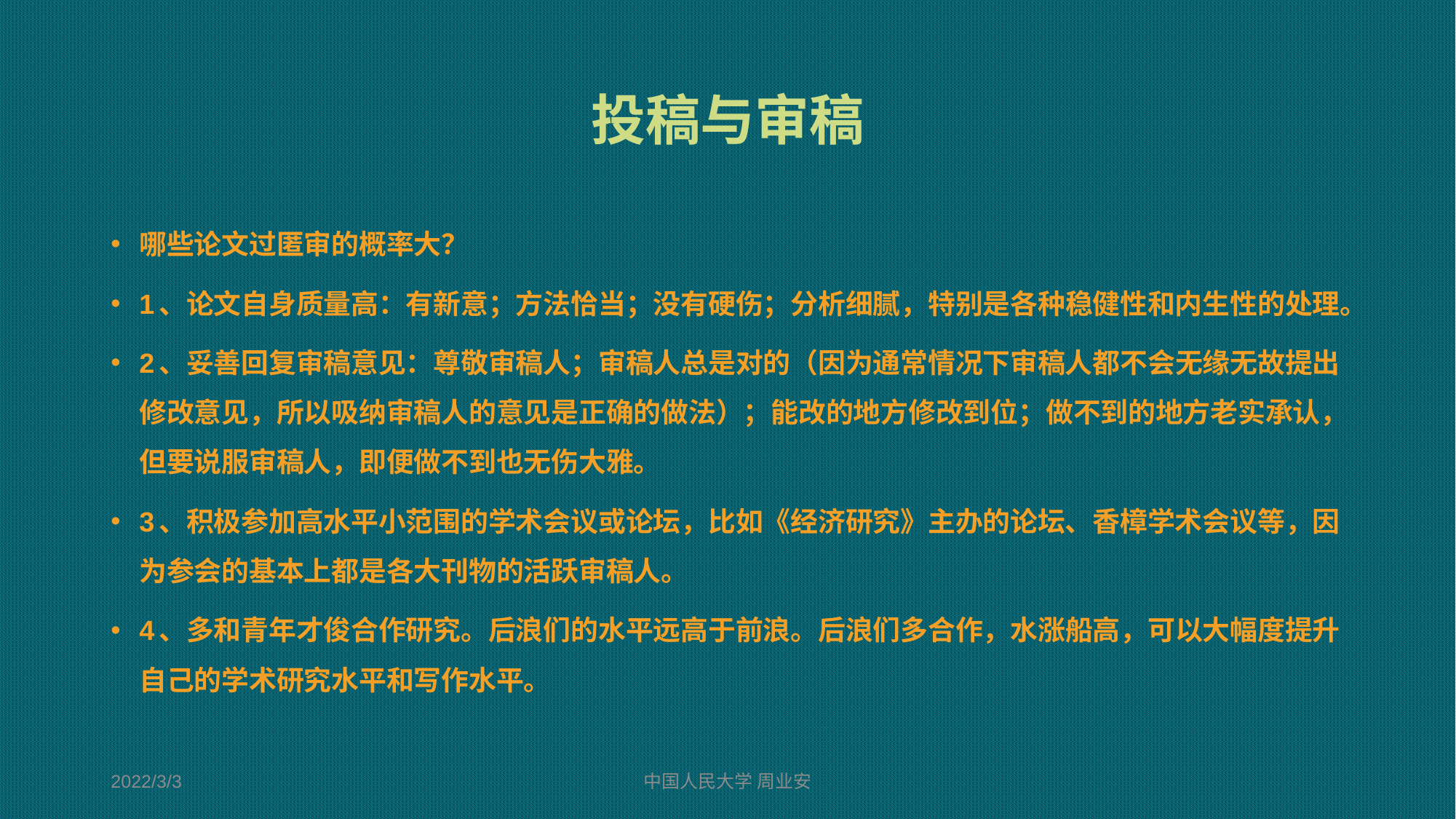

# 投稿与审稿
哪些论文过匿审的概率大？
1、论文自身质量高：有新意；方法恰当；没有硬伤；分析细腻，特别是各种稳健性和内生性的处理。
2、妥善回复审稿意见：尊敬审稿人；审稿人总是对的（因为通常情况下审稿人都不会无缘无故提出修改意见，所以吸纳审稿人的意见是正确的做法）；能改的地方修改到位；做不到的地方老实承认，但要说服审稿人，即便做不到也无伤大雅。
3、积极参加高水平小范围的学术会议或论坛，比如《经济研究》主办的论坛、香樟学术会议等，因为参会的基本上都是各大刊物的活跃审稿人。
4、多和青年才俊合作研究。后浪们的水平远高于前浪。后浪们多合作，水涨船高，可以大幅度提升自己的学术研究水平和写作水平。
2022/3/3
中国人民大学 周业安